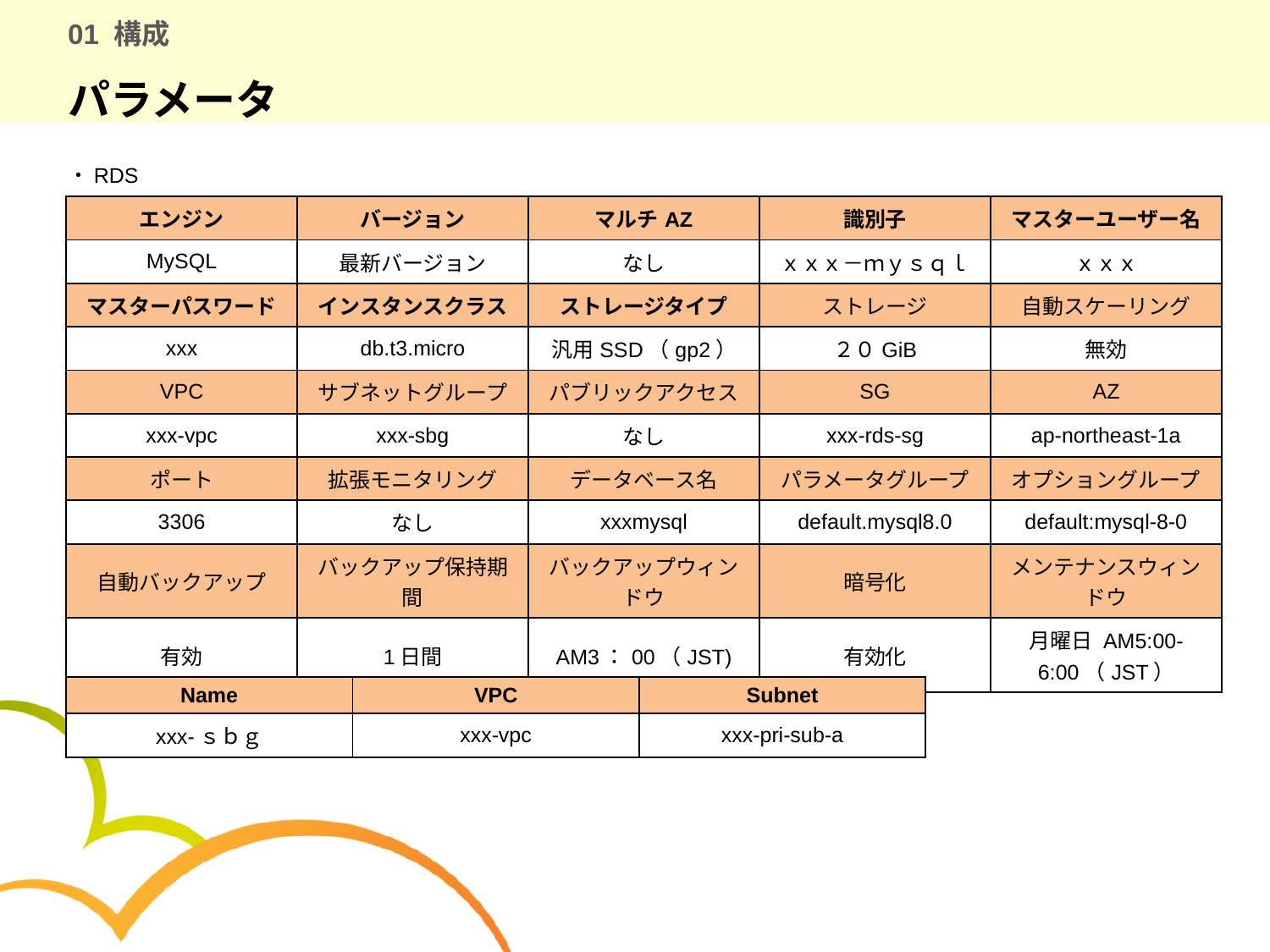

# 01 構成
パラメータ
・RDS

・VPC

・サブネット

・サブネットグループ

| エンジン | バージョン | マルチAZ | 識別子 | マスターユーザー名 |
| --- | --- | --- | --- | --- |
| MySQL | 最新バージョン | なし | ｘｘｘ－ｍｙｓｑｌ | ｘｘｘ |
| マスターパスワード | インスタンスクラス | ストレージタイプ | ストレージ | 自動スケーリング |
| xxx | db.t3.micro | 汎用SSD（gp2） | ２０GiB | 無効 |
| VPC | サブネットグループ | パブリックアクセス | SG | AZ |
| xxx-vpc | xxx-sbg | なし | xxx-rds-sg | ap-northeast-1a |
| ポート | 拡張モニタリング | データベース名 | パラメータグループ | オプショングループ |
| 3306 | なし | xxxmysql | default.mysql8.0 | default:mysql-8-0 |
| 自動バックアップ | バックアップ保持期間 | バックアップウィンドウ | 暗号化 | メンテナンスウィンドウ |
| 有効 | 1日間 | AM3：00（JST) | 有効化 | 月曜日 AM5:00-6:00（JST） |
| Name | VPC | Subnet |
| --- | --- | --- |
| xxx-ｓｂｇ | xxx-vpc | xxx-pri-sub-a |